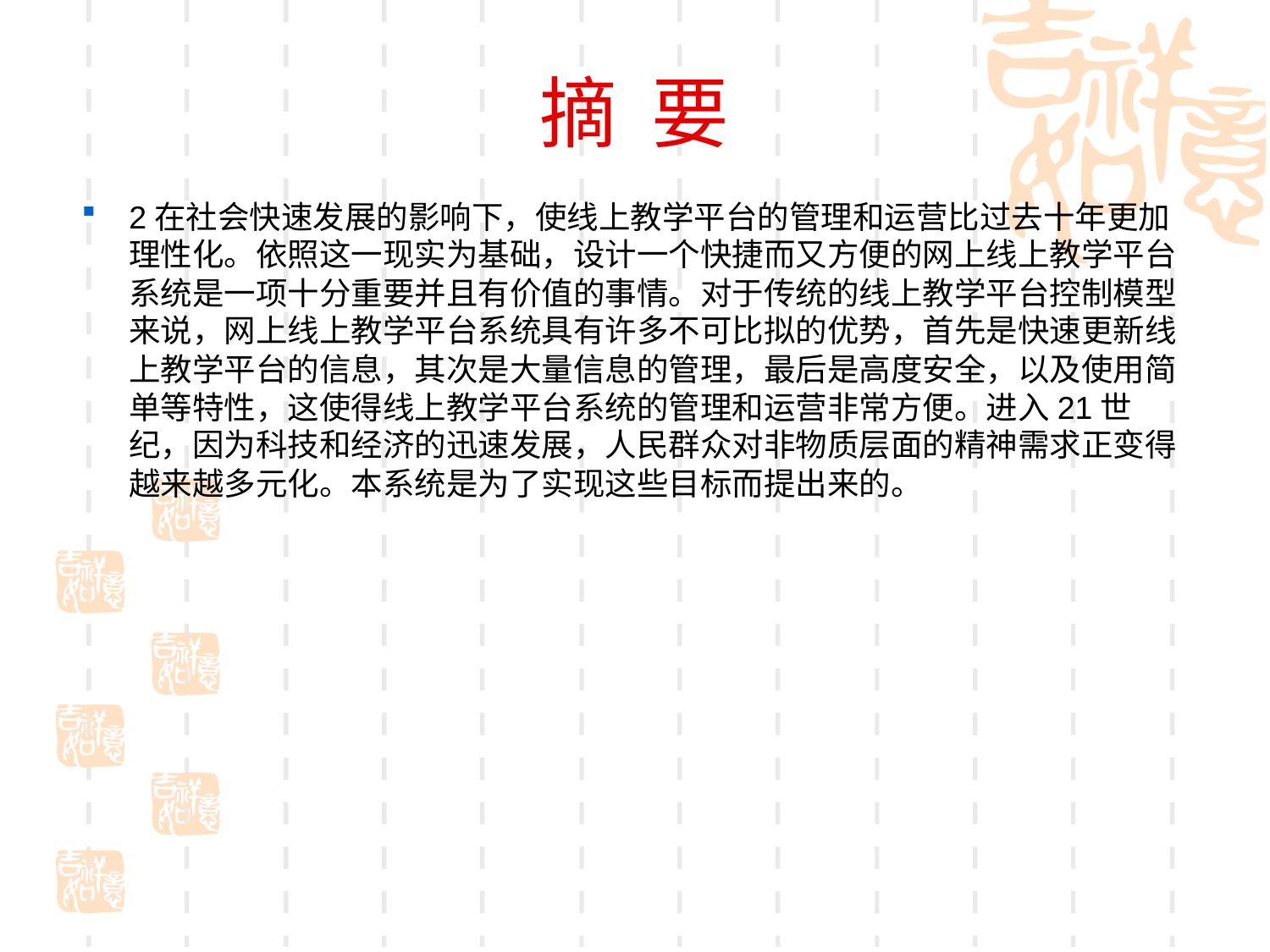

# 摘  要
2在社会快速发展的影响下，使线上教学平台的管理和运营比过去十年更加理性化。依照这一现实为基础，设计一个快捷而又方便的网上线上教学平台系统是一项十分重要并且有价值的事情。对于传统的线上教学平台控制模型来说，网上线上教学平台系统具有许多不可比拟的优势，首先是快速更新线上教学平台的信息，其次是大量信息的管理，最后是高度安全，以及使用简单等特性，这使得线上教学平台系统的管理和运营非常方便。进入21世纪，因为科技和经济的迅速发展，人民群众对非物质层面的精神需求正变得越来越多元化。本系统是为了实现这些目标而提出来的。